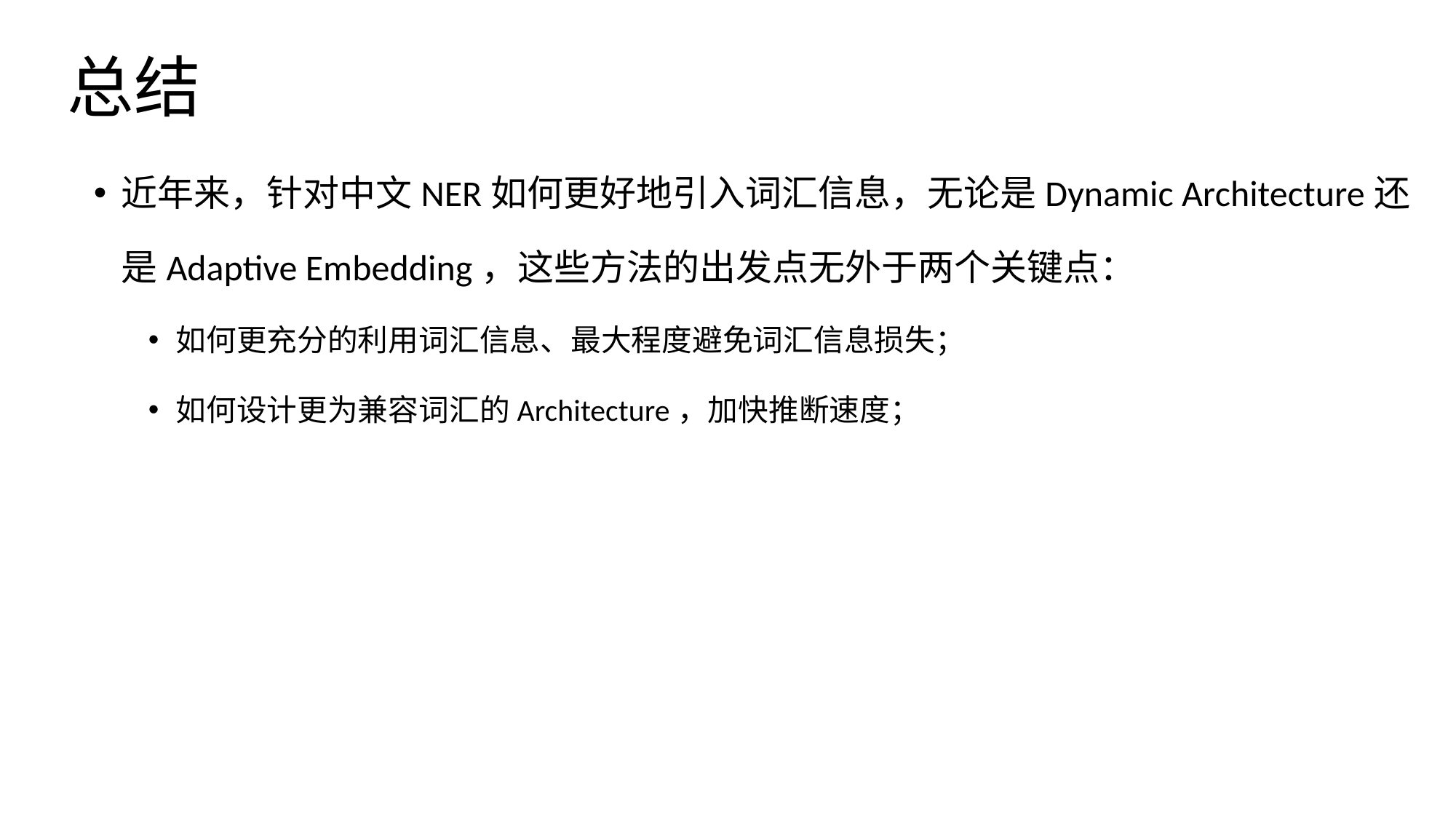

# 总结
近年来，针对中文NER如何更好地引入词汇信息，无论是Dynamic Architecture还是Adaptive Embedding，这些方法的出发点无外于两个关键点：
如何更充分的利用词汇信息、最大程度避免词汇信息损失；
如何设计更为兼容词汇的Architecture，加快推断速度；